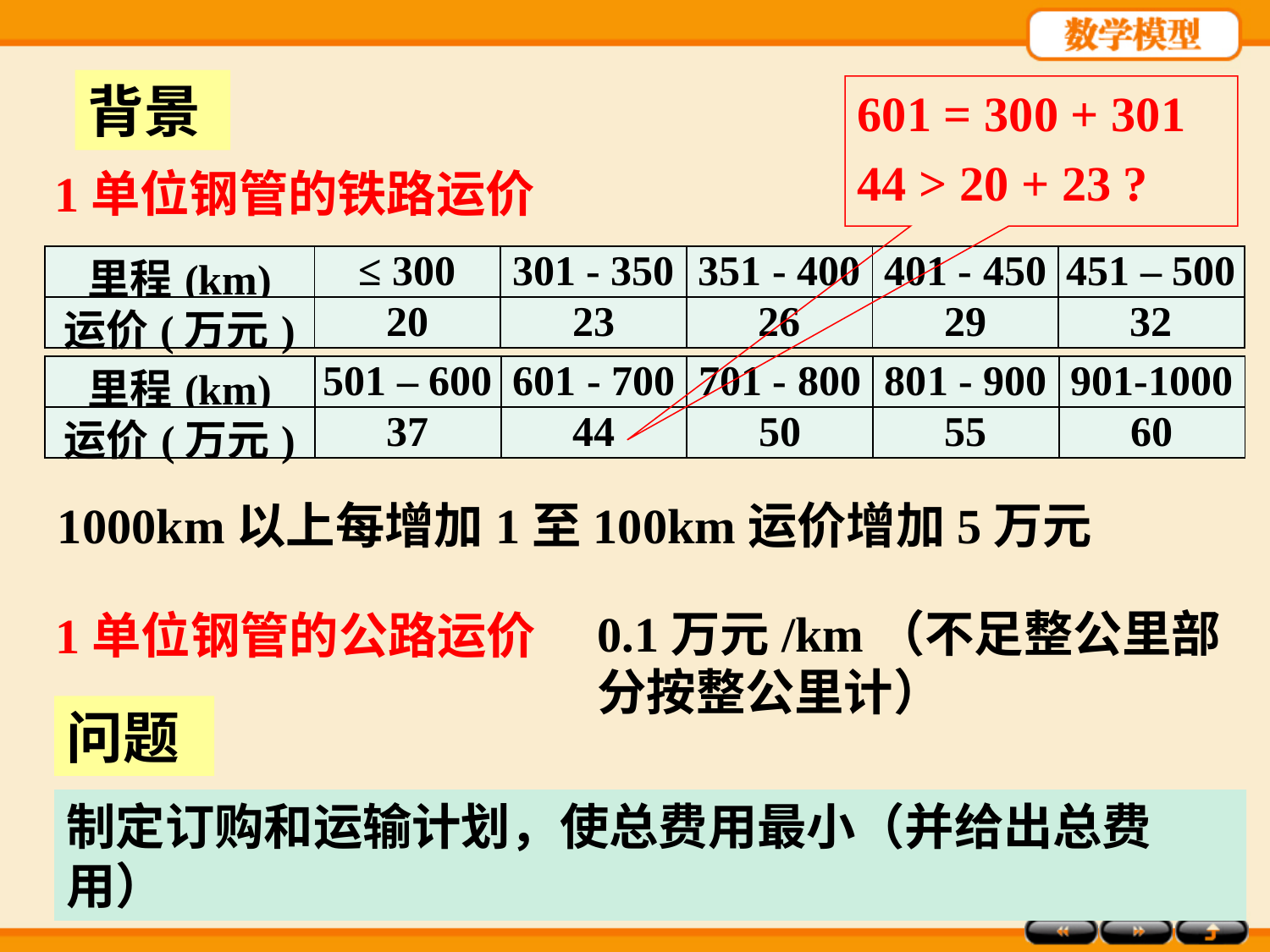

背景
601 = 300 + 301
44 > 20 + 23 ?
1单位钢管的铁路运价
| 里程(km) | ≤ 300 | 301 - 350 | 351 - 400 | 401 - 450 | 451 – 500 |
| --- | --- | --- | --- | --- | --- |
| 运价(万元) | 20 | 23 | 26 | 29 | 32 |
| 里程(km) | 501 – 600 | 601 - 700 | 701 - 800 | 801 - 900 | 901-1000 |
| --- | --- | --- | --- | --- | --- |
| 运价(万元) | 37 | 44 | 50 | 55 | 60 |
1000km以上每增加1至100km运价增加5万元
0.1万元/km（不足整公里部分按整公里计）
1单位钢管的公路运价
问题
制定订购和运输计划，使总费用最小（并给出总费用）